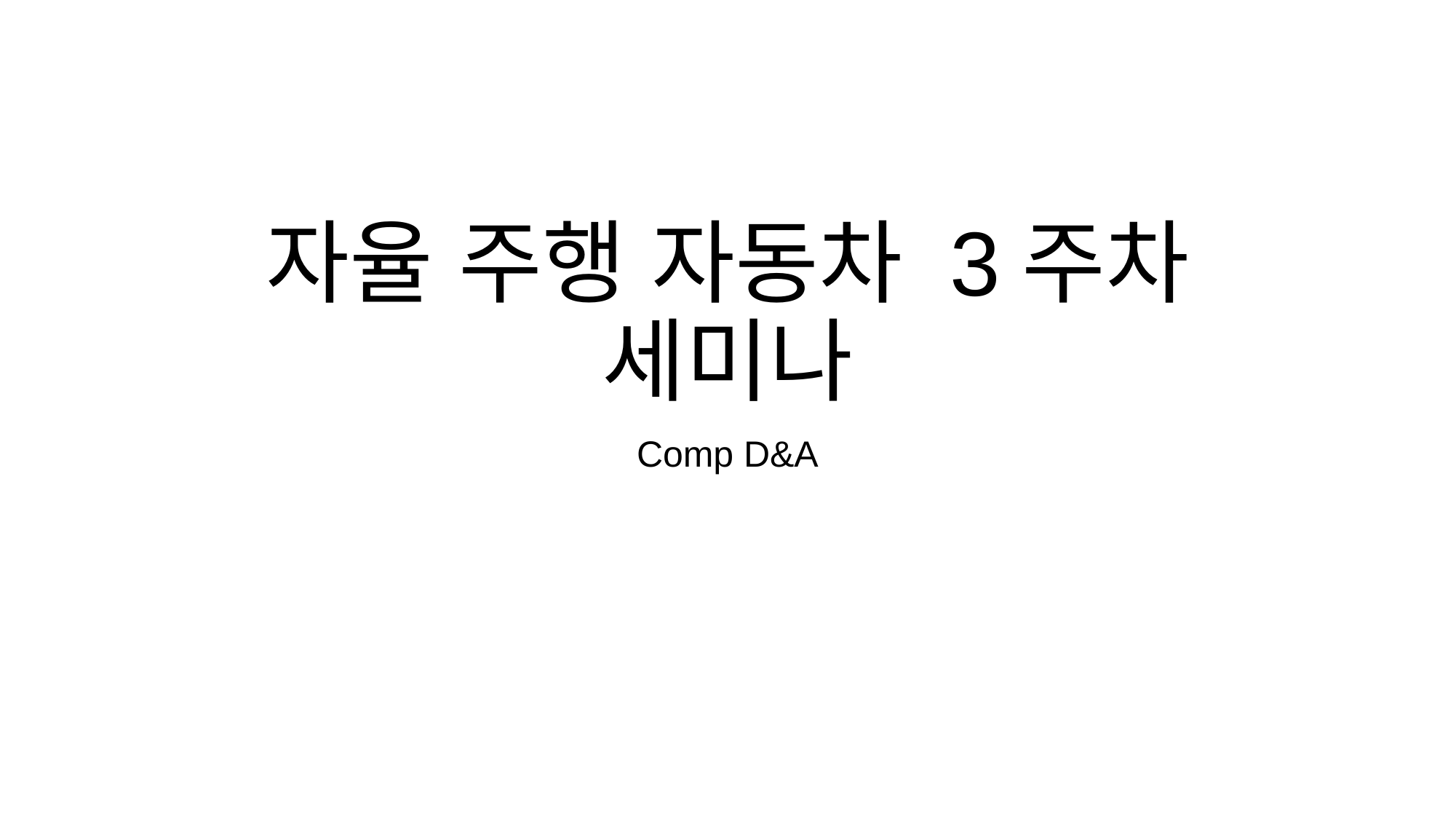

# 자율 주행 자동차 3주차 세미나
Comp D&A